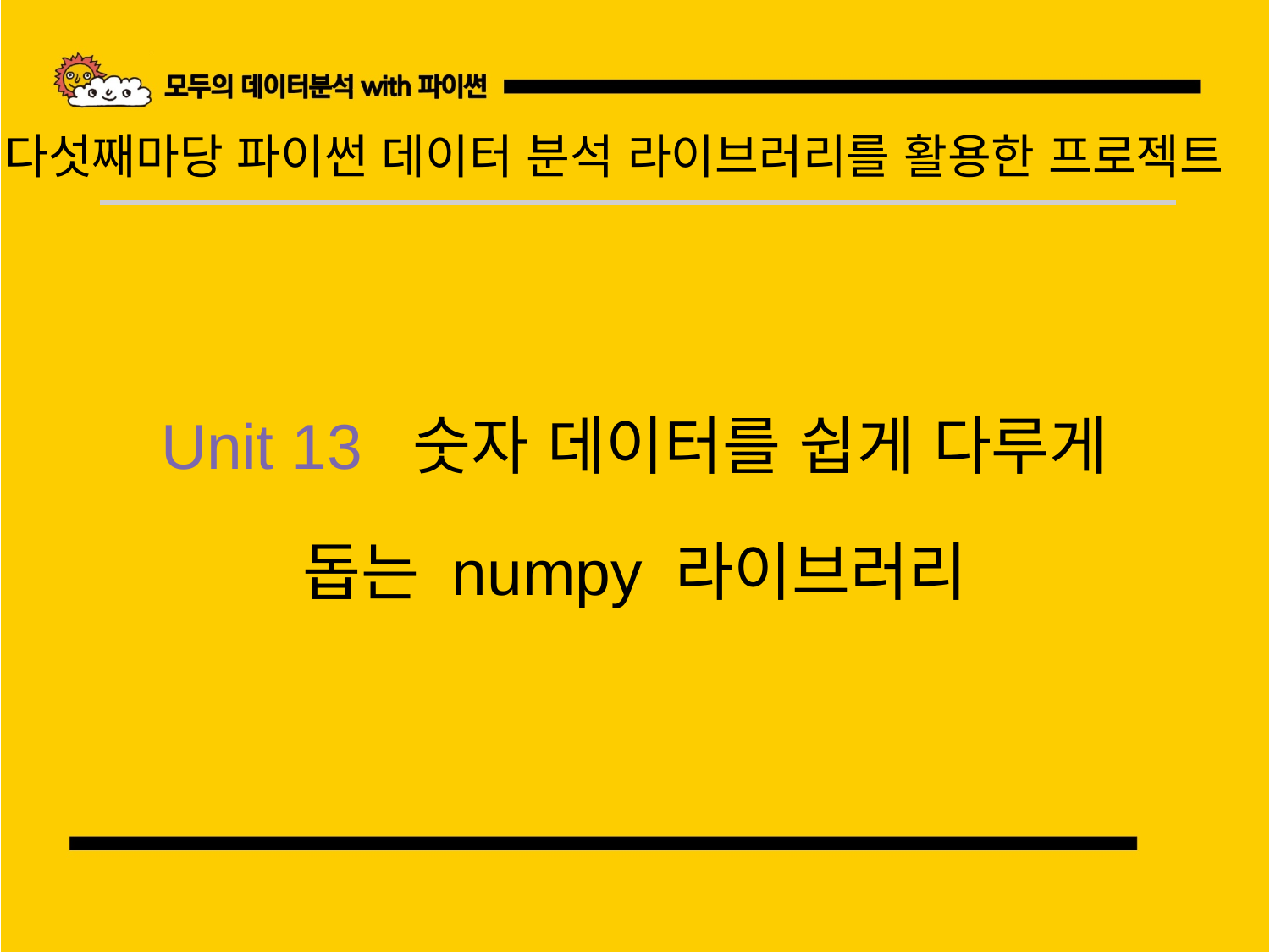

다섯째마당 파이썬 데이터 분석 라이브러리를 활용한 프로젝트
Unit 13  숫자 데이터를 쉽게 다루게
돕는 numpy 라이브러리